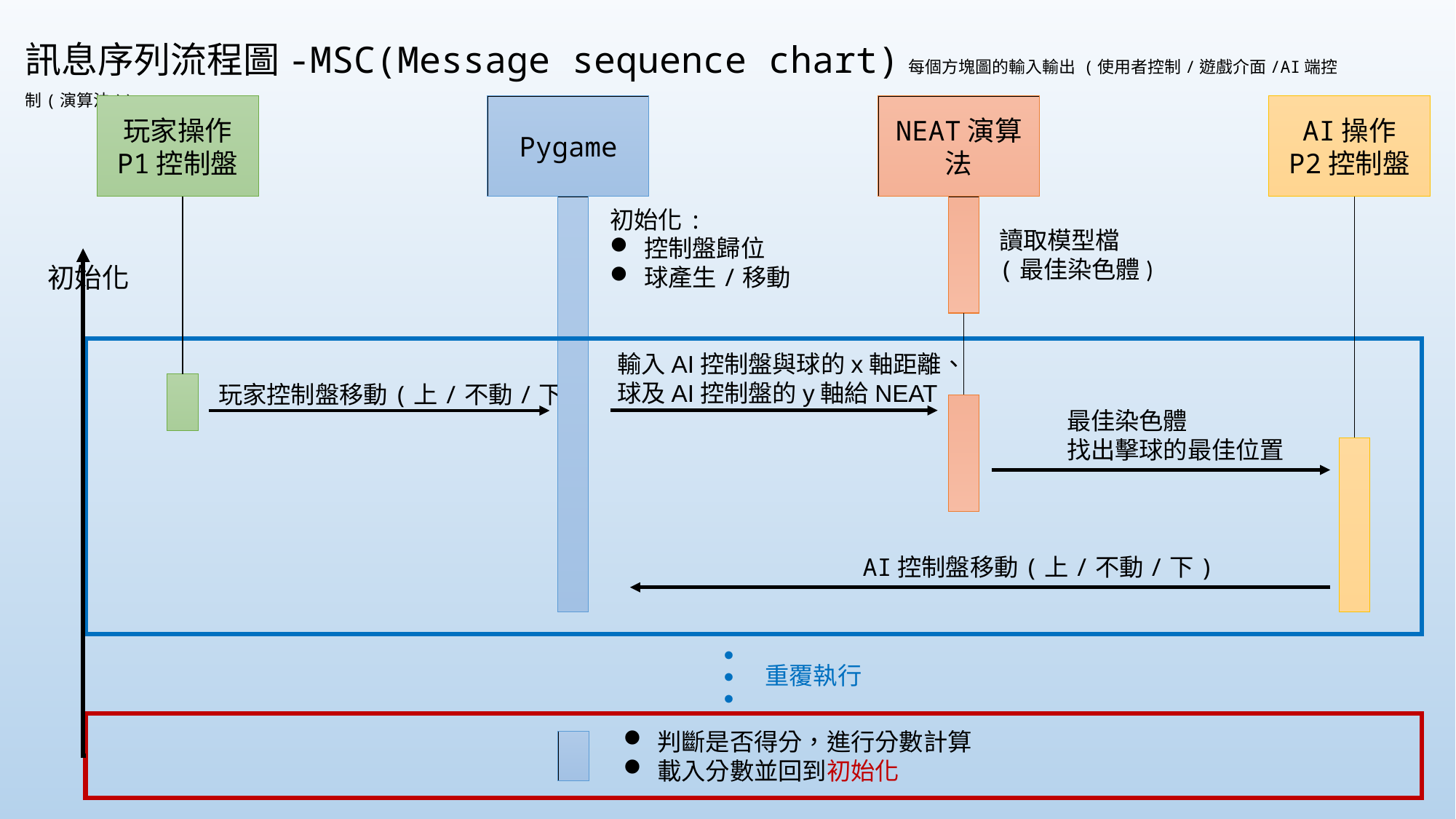

訊息序列流程圖-MSC(Message sequence chart)每個方塊圖的輸入輸出 (使用者控制/遊戲介面/AI端控制(演算法))
玩家操作
P1控制盤

NEAT演算法

AI操作
P2控制盤

Pygame

初始化:
控制盤歸位
球產生/移動
讀取模型檔
(最佳染色體)
初始化

輸入AI控制盤與球的x軸距離、
球及AI控制盤的y軸給NEAT
玩家控制盤移動(上/不動/下)
最佳染色體
找出擊球的最佳位置
AI控制盤移動(上/不動/下)
●
●
●
重覆執行

判斷是否得分，進行分數計算
載入分數並回到初始化